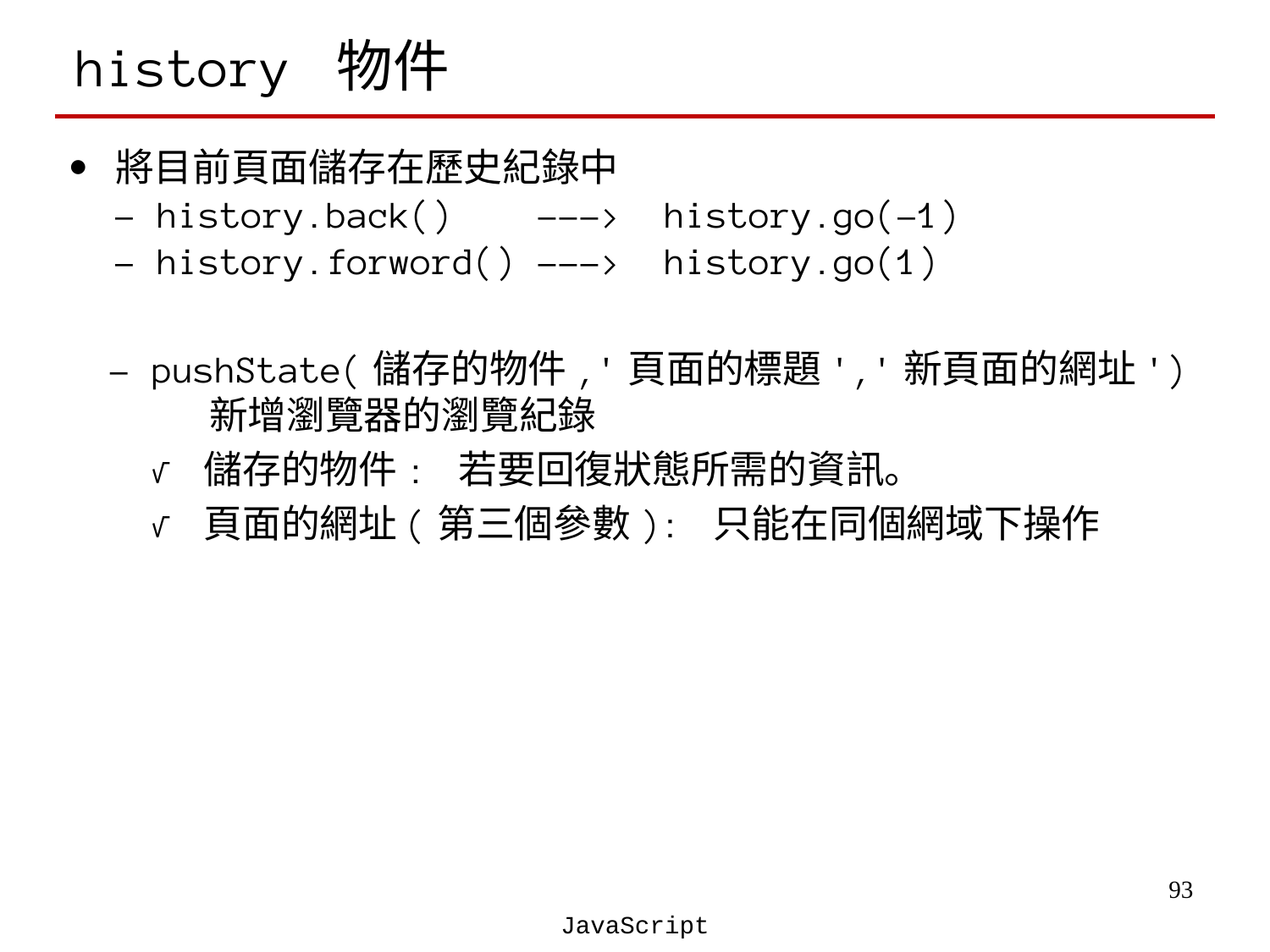

# history 物件
將目前頁面儲存在歷史紀錄中
- history.back()    --->  history.go(-1)
- history.forword() --->  history.go(1)

  - pushState(儲存的物件,'頁面的標題','新頁面的網址')
    新增瀏覽器的瀏覽紀錄
    √ 儲存的物件: 若要回復狀態所需的資訊。
    √ 頁面的網址(第三個參數): 只能在同個網域下操作
93
JavaScript